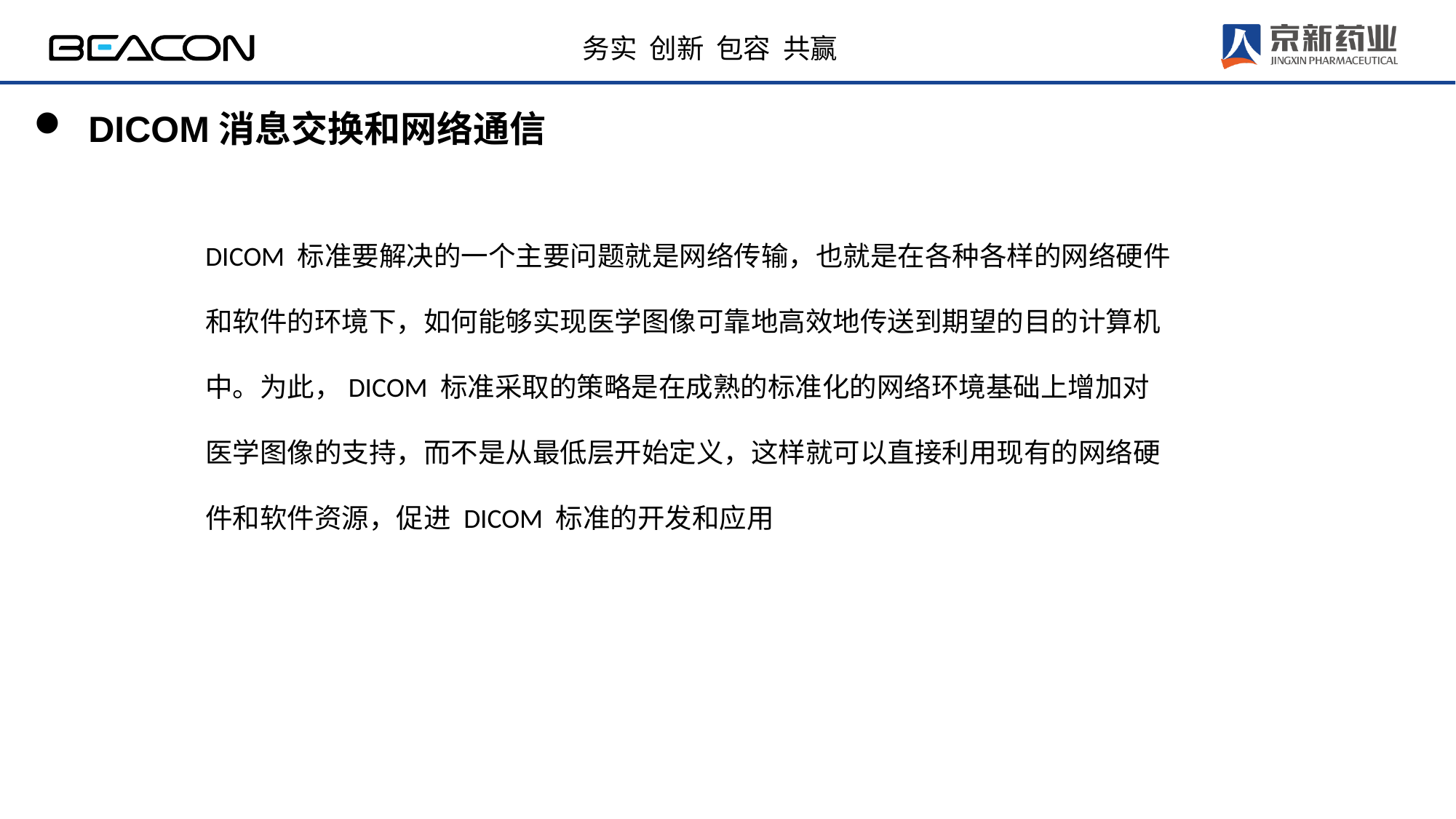

DICOM消息交换和网络通信
DICOM 标准要解决的一个主要问题就是网络传输，也就是在各种各样的网络硬件和软件的环境下，如何能够实现医学图像可靠地高效地传送到期望的目的计算机中。为此，DICOM 标准采取的策略是在成熟的标准化的网络环境基础上增加对医学图像的支持，而不是从最低层开始定义，这样就可以直接利用现有的网络硬件和软件资源，促进 DICOM 标准的开发和应用